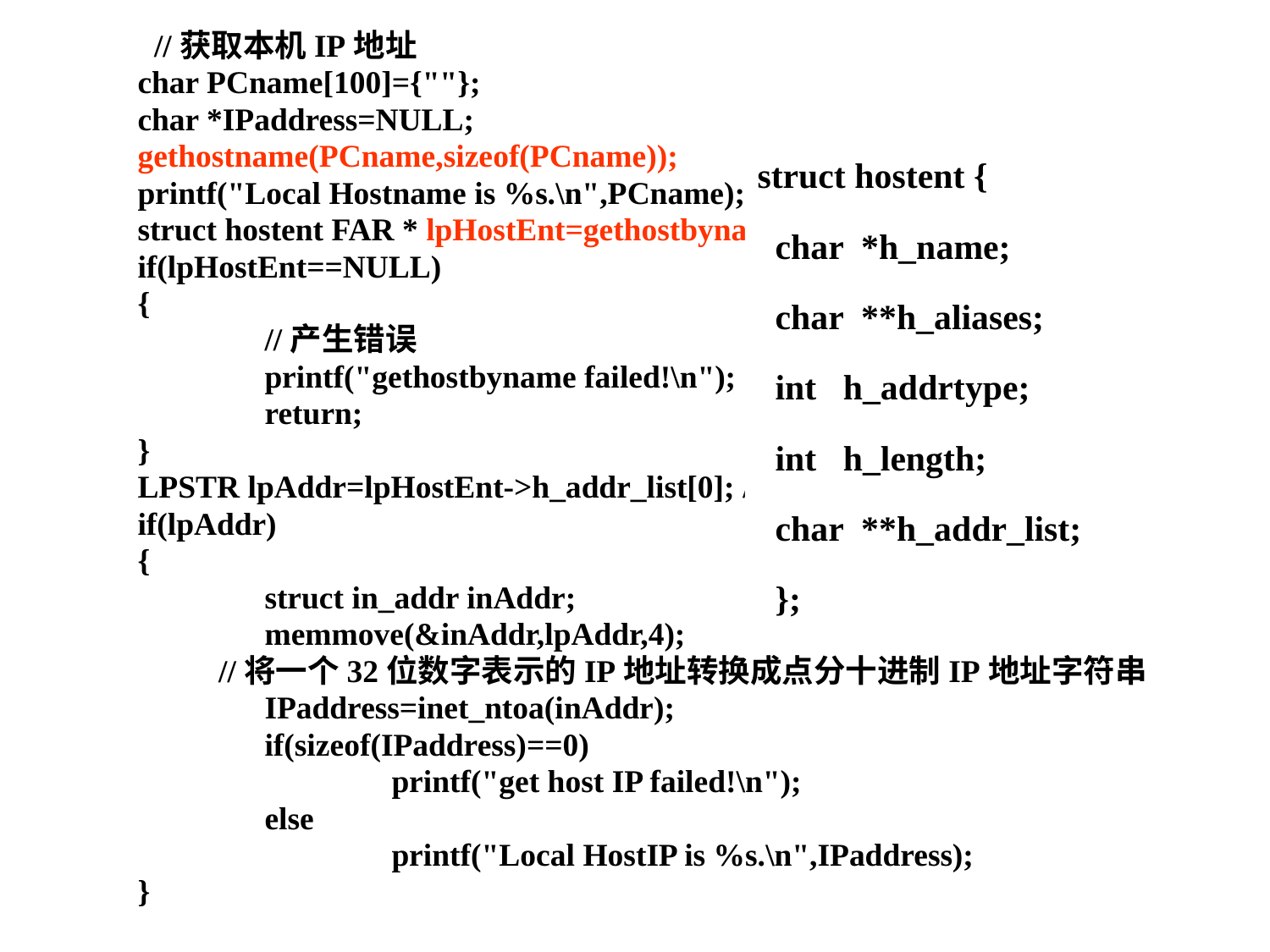

//获取本机IP地址
	char PCname[100]={""};
	char *IPaddress=NULL;
	gethostname(PCname,sizeof(PCname));
	printf("Local Hostname is %s.\n",PCname);
	struct hostent FAR * lpHostEnt=gethostbyname(PCname);
	if(lpHostEnt==NULL)
	{
		//产生错误
		printf("gethostbyname failed!\n");
		return;
	}
	LPSTR lpAddr=lpHostEnt->h_addr_list[0]; //获取IP
	if(lpAddr)
	{
		struct in_addr inAddr;
		memmove(&inAddr,lpAddr,4);
                //将一个32位数字表示的IP地址转换成点分十进制IP地址字符串
		IPaddress=inet_ntoa(inAddr);
		if(sizeof(IPaddress)==0)
			printf("get host IP failed!\n");
		else
			printf("Local HostIP is %s.\n",IPaddress);
	}

struct hostent {
  char  *h_name;
  char  **h_aliases;
  int   h_addrtype;
  int   h_length;
  char  **h_addr_list;
  };
34/53
2019-10-20